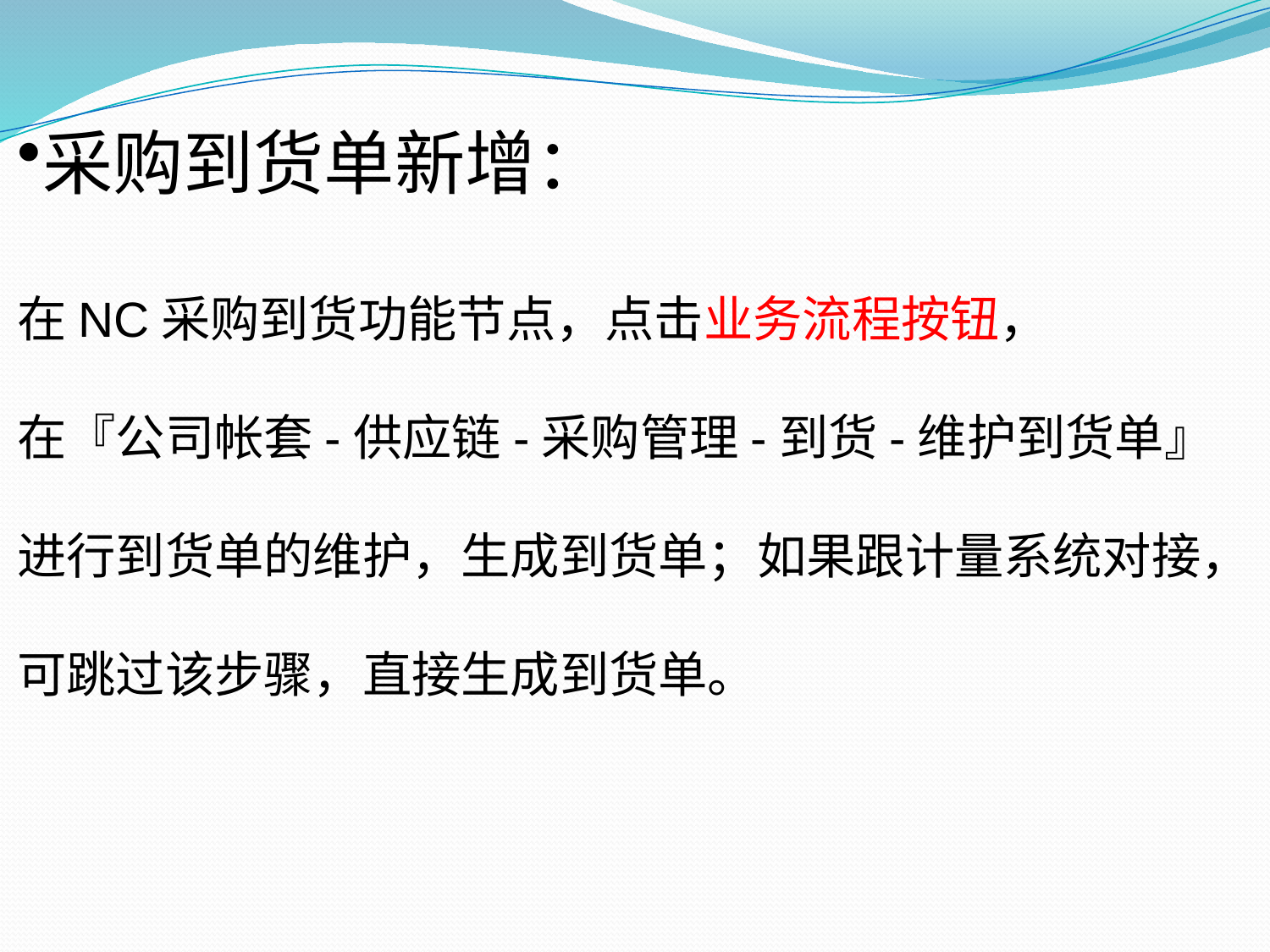

采购到货单新增：

在NC采购到货功能节点，点击业务流程按钮，

在『公司帐套-供应链-采购管理-到货-维护到货单』

进行到货单的维护，生成到货单；如果跟计量系统对接，

可跳过该步骤，直接生成到货单。